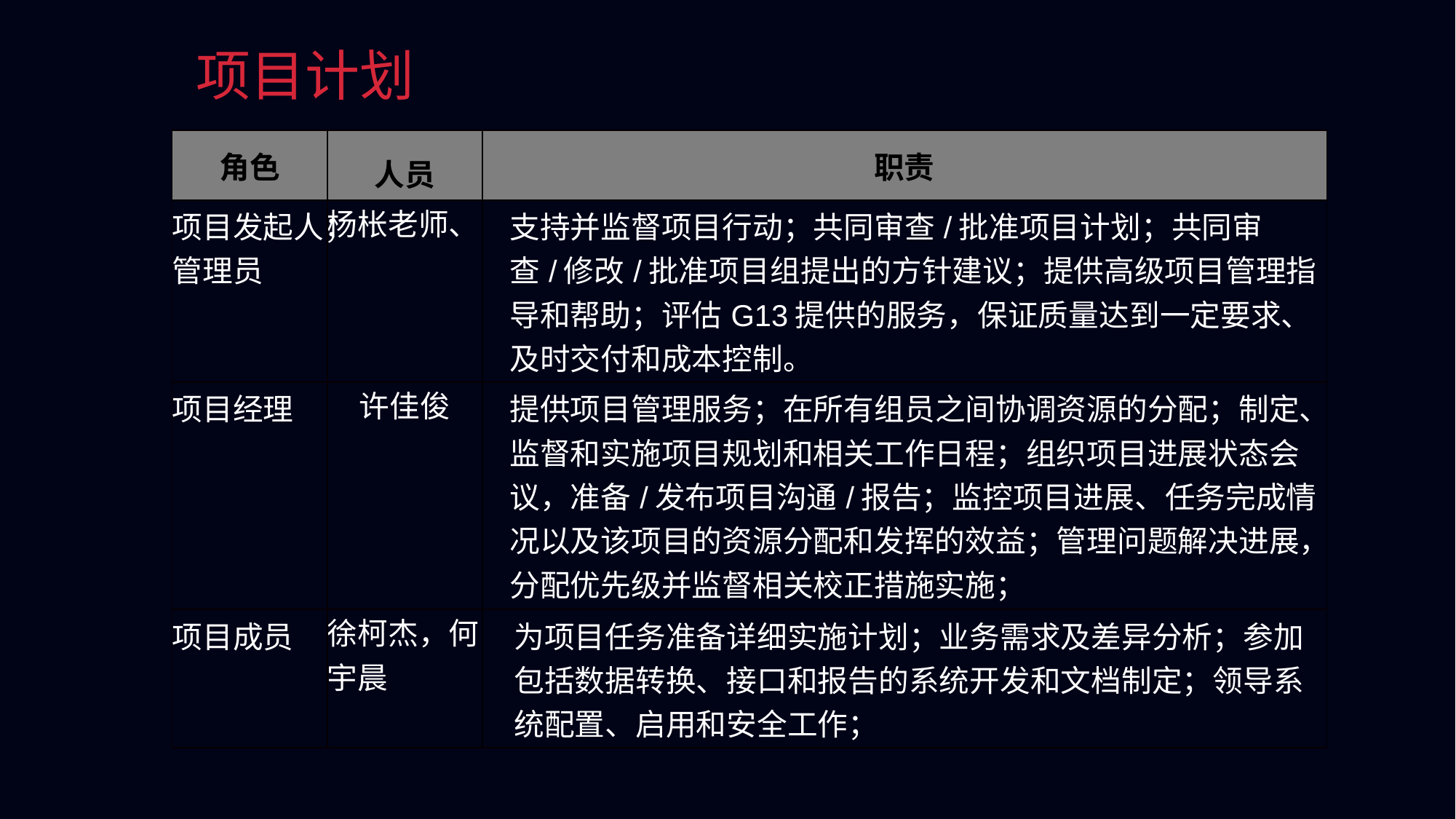

项目计划
| 角色 | 人员 | 职责 |
| --- | --- | --- |
| 项目发起人；管理员 | 杨枨老师、 | 支持并监督项目行动；共同审查/批准项目计划；共同审查/修改/批准项目组提出的方针建议；提供高级项目管理指导和帮助；评估G13提供的服务，保证质量达到一定要求、及时交付和成本控制。 |
| 项目经理 | 许佳俊 | 提供项目管理服务；在所有组员之间协调资源的分配；制定、监督和实施项目规划和相关工作日程；组织项目进展状态会议，准备/发布项目沟通/报告；监控项目进展、任务完成情况以及该项目的资源分配和发挥的效益；管理问题解决进展，分配优先级并监督相关校正措施实施； |
| 项目成员 | 徐柯杰，何宇晨 | 为项目任务准备详细实施计划；业务需求及差异分析；参加包括数据转换、接口和报告的系统开发和文档制定；领导系统配置、启用和安全工作； |